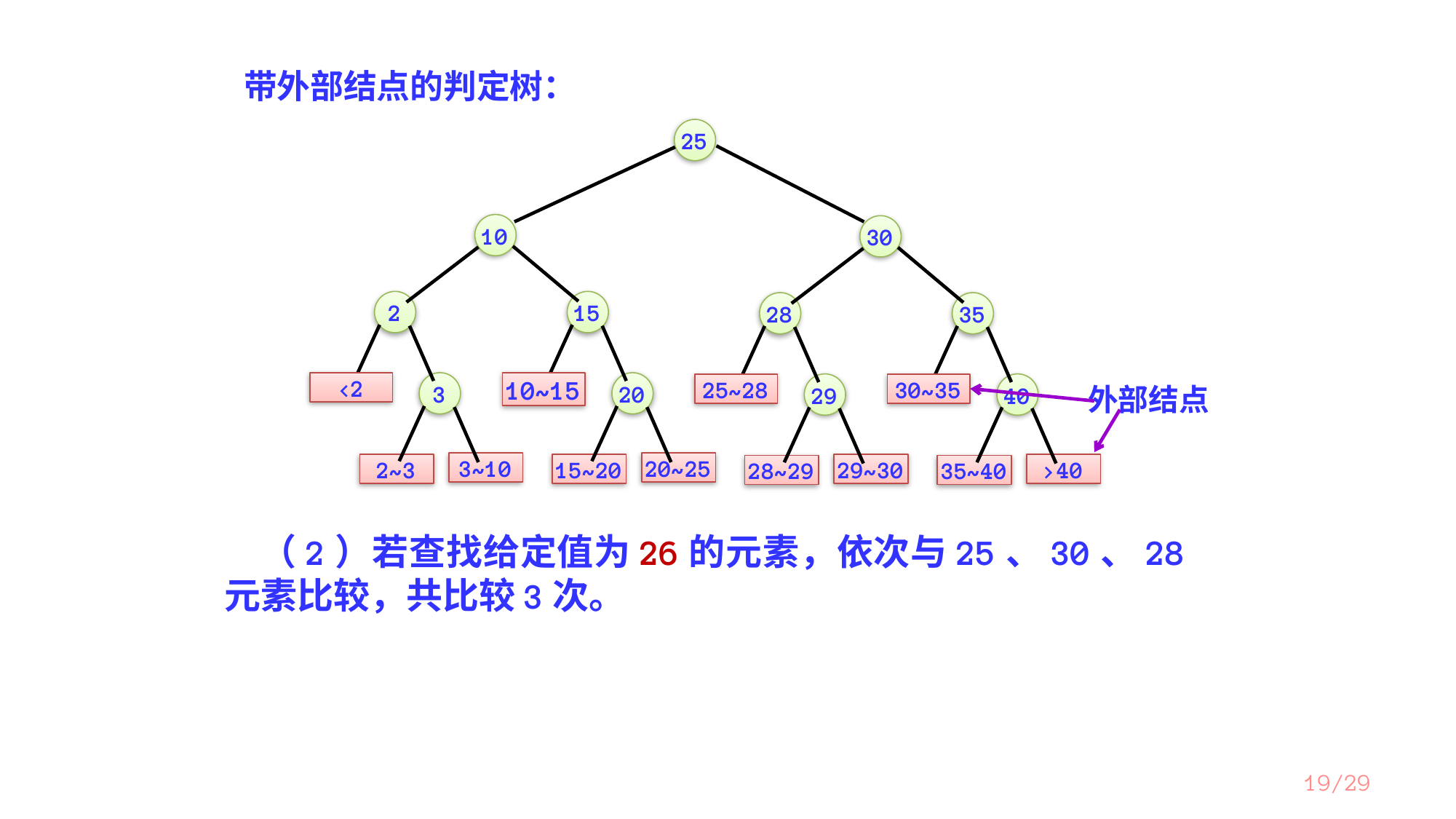

带外部结点的判定树：
25

10
30

2
15
28
35

3
20
<2
10~15
29
40
25~28
30~35
外部结点

3~10
20~25
2~3
15~20
29~30
>40
28~29
35~40
   （2）若查找给定值为26的元素，依次与25、30、28元素比较，共比较3次。
19